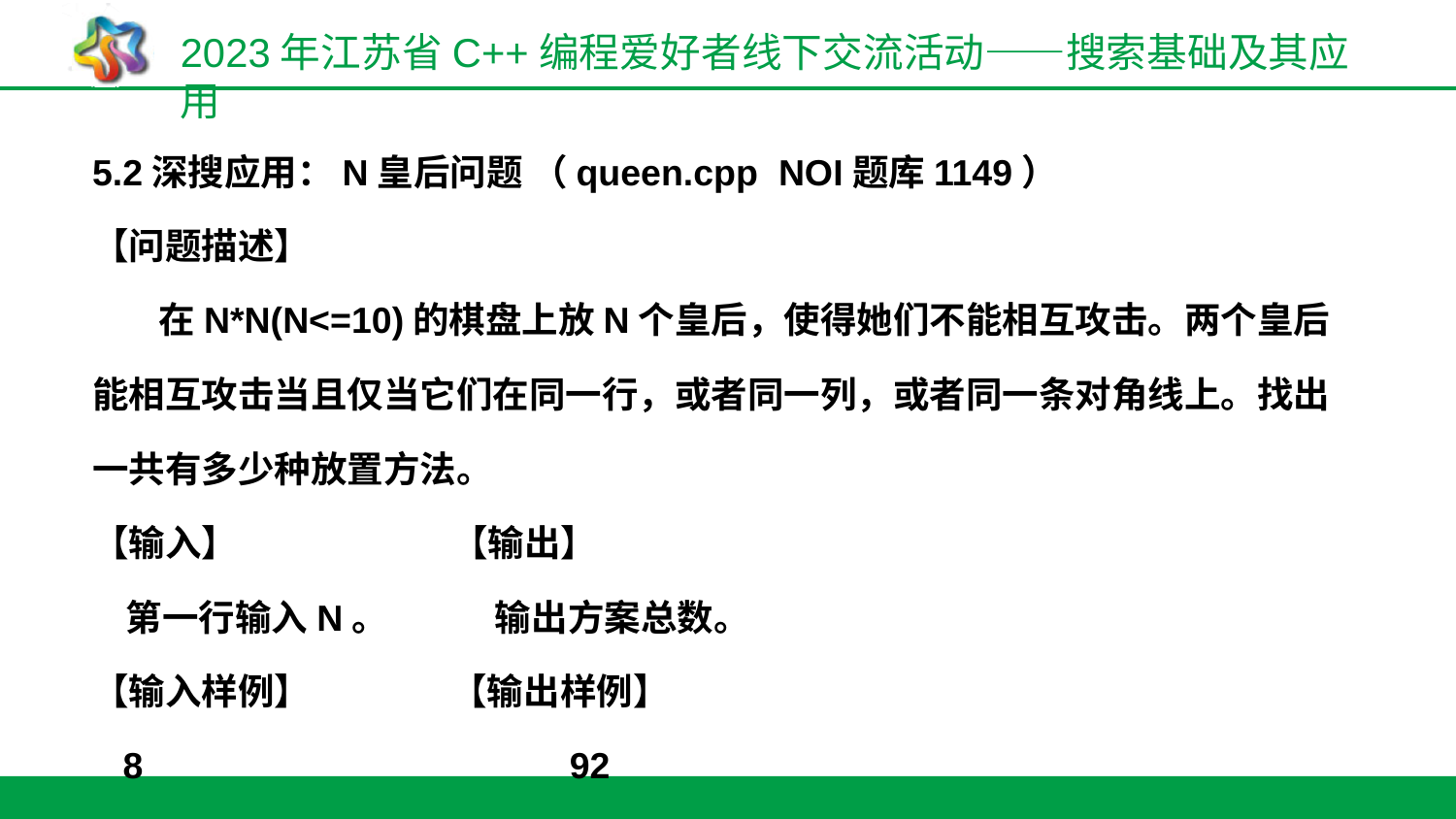

5.2深搜应用：N皇后问题 （queen.cpp  NOI题库1149）
【问题描述】
       在N*N(N<=10)的棋盘上放N个皇后，使得她们不能相互攻击。两个皇后能相互攻击当且仅当它们在同一行，或者同一列，或者同一条对角线上。找出一共有多少种放置方法。
【输入】                          【输出】
   第一行输入N。             输出方案总数。
【输入样例】                 【输出样例】
   8                                          92